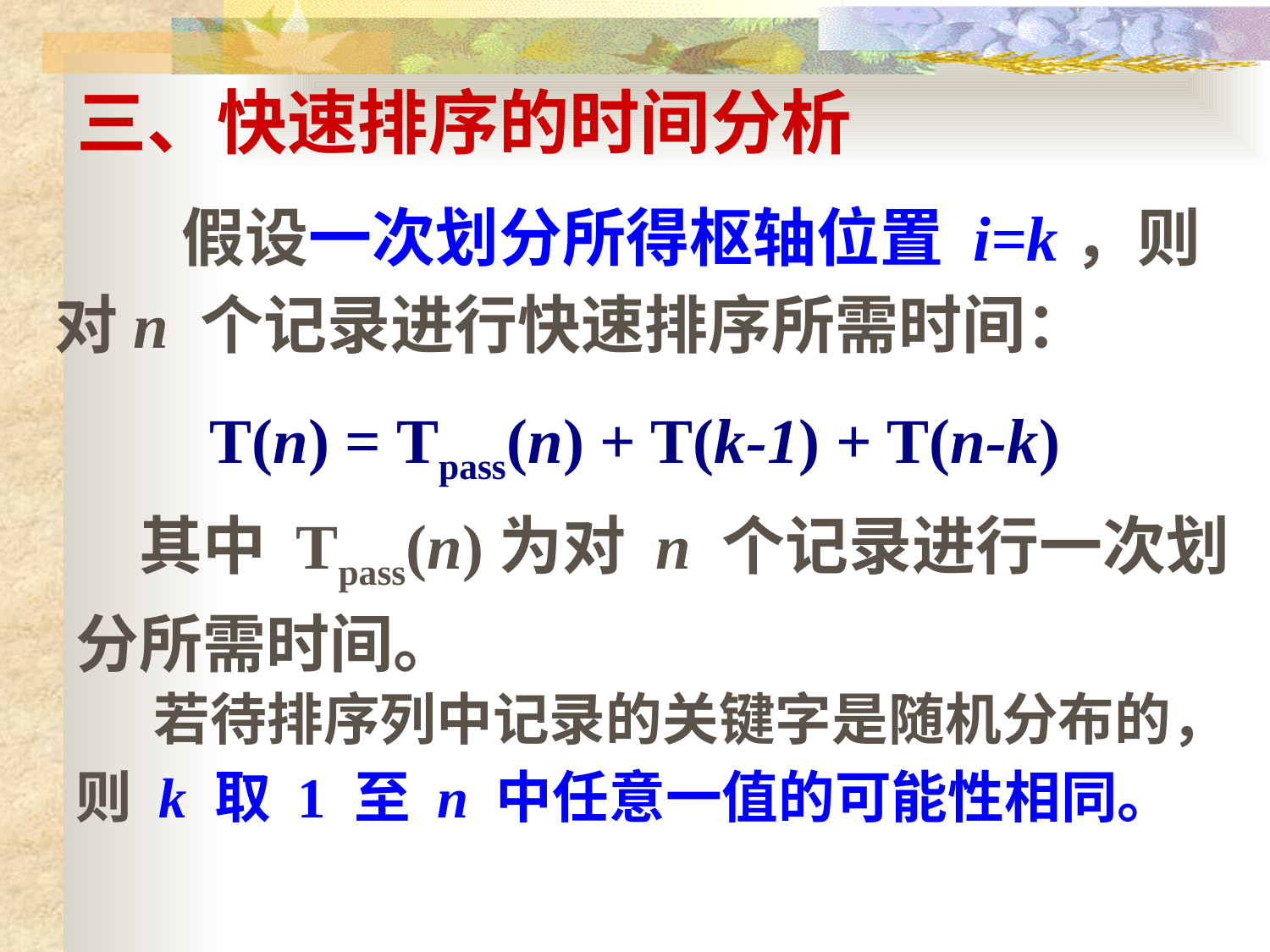

三、快速排序的时间分析
　　假设一次划分所得枢轴位置 i=k，则对n 个记录进行快速排序所需时间：
T(n) = Tpass(n) + T(k-1) + T(n-k)
　其中 Tpass(n)为对 n 个记录进行一次划分所需时间。
     若待排序列中记录的关键字是随机分布的，则 k 取 1 至 n 中任意一值的可能性相同。